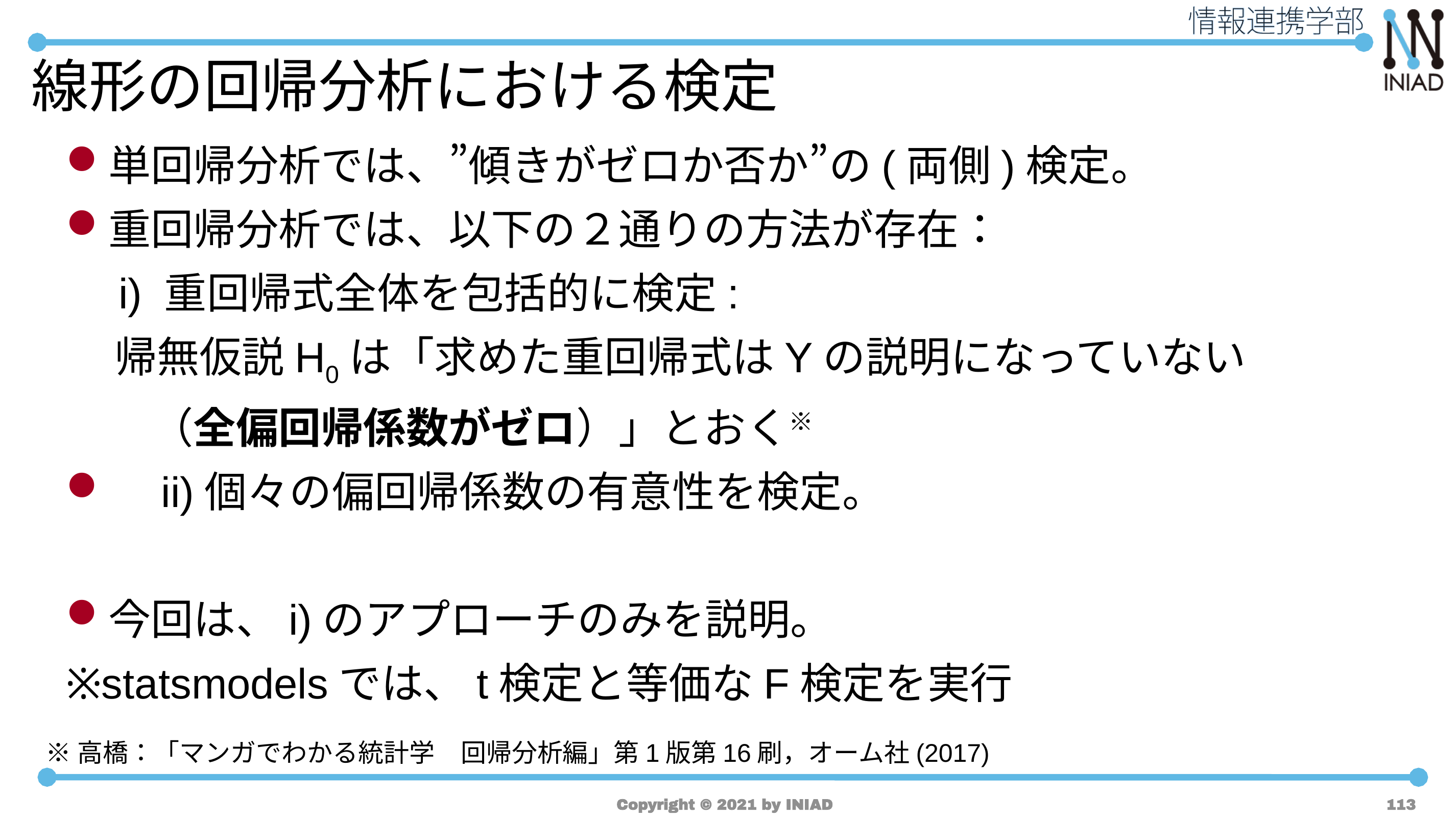

# 線形の回帰分析における検定
単回帰分析では、”傾きがゼロか否か”の(両側)検定。
重回帰分析では、以下の２通りの方法が存在：
　i) 重回帰式全体を包括的に検定:
    帰無仮説H0は「求めた重回帰式はYの説明になっていない
　　（全偏回帰係数がゼロ）」とおく※
　ii)個々の偏回帰係数の有意性を検定。

今回は、i)のアプローチのみを説明。
※statsmodelsでは、t検定と等価なF検定を実行
※高橋：「マンガでわかる統計学　回帰分析編」第1版第16刷，オーム社(2017)
Copyright © 2021 by INIAD
113